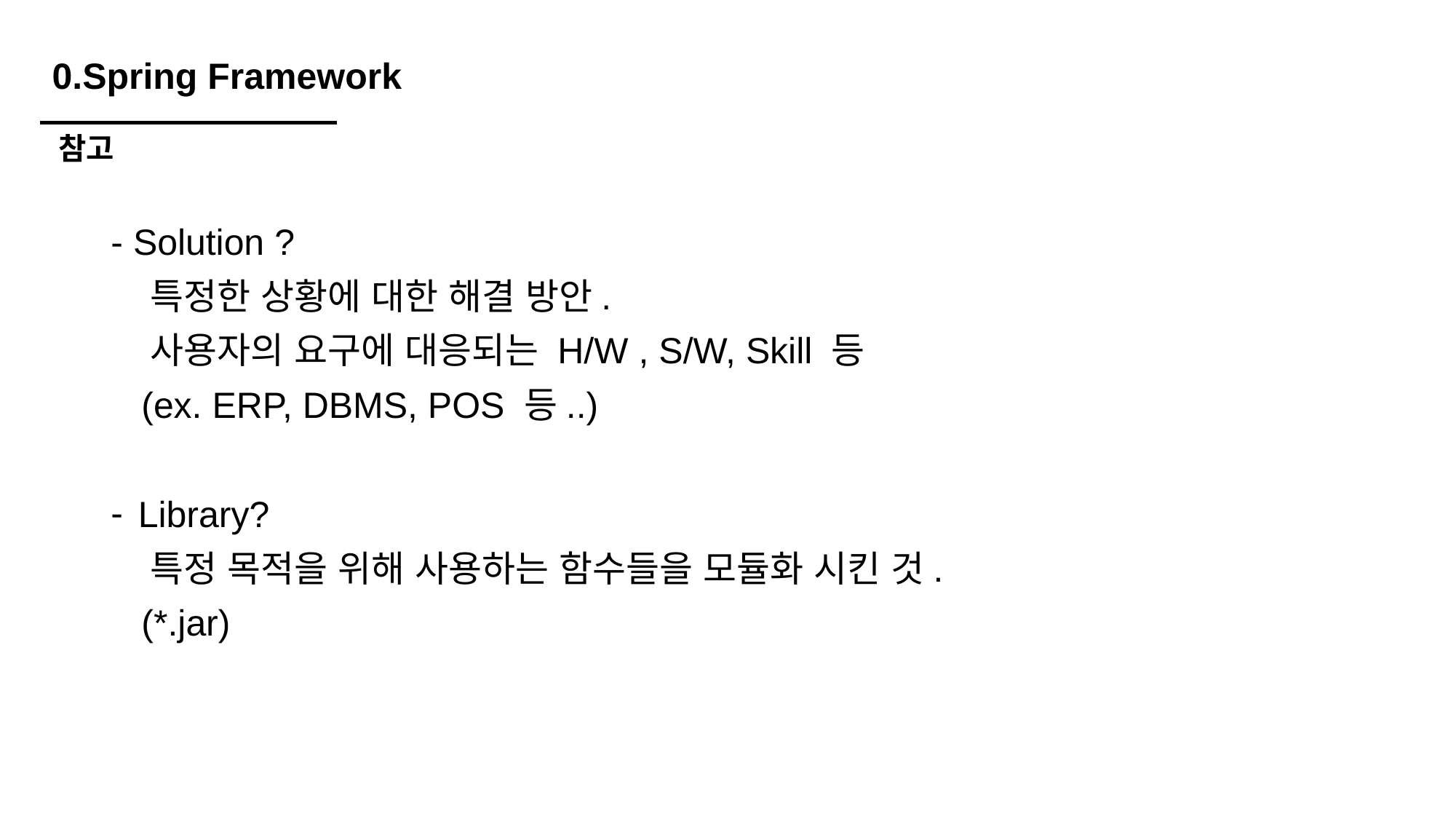

# 0.Spring Framework
참고
- Solution ?
   특정한 상황에 대한 해결 방안.
   사용자의 요구에 대응되는 H/W , S/W, Skill 등
   (ex. ERP, DBMS, POS 등..)

Library?
   특정 목적을 위해 사용하는 함수들을 모듈화 시킨 것.
   (*.jar)